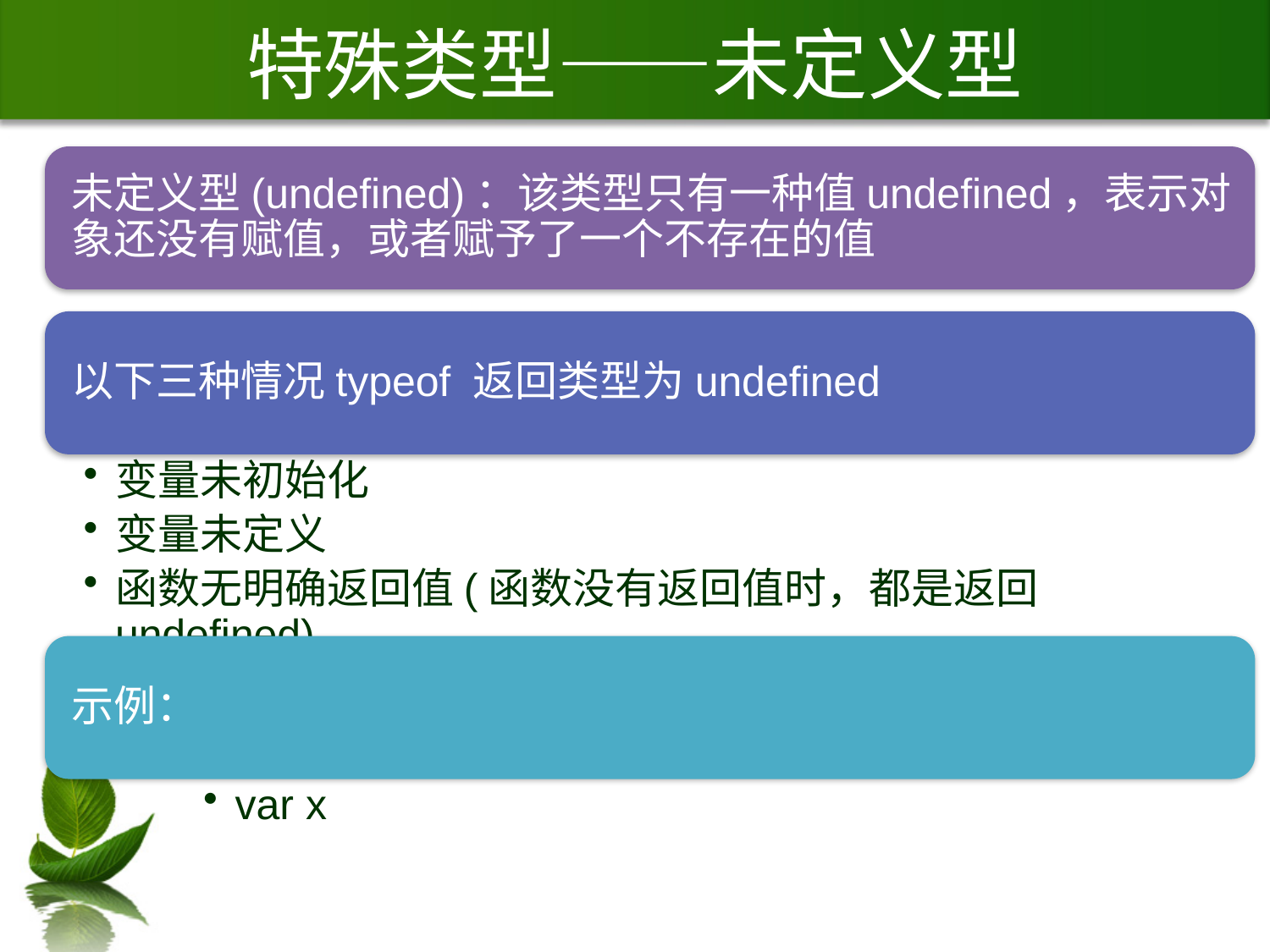

# 特殊类型——未定义型
未定义型(undefined)：该类型只有一种值undefined，表示对象还没有赋值，或者赋予了一个不存在的值
以下三种情况typeof 返回类型为undefined
变量未初始化
变量未定义
函数无明确返回值(函数没有返回值时，都是返回undefined)
示例：
var x